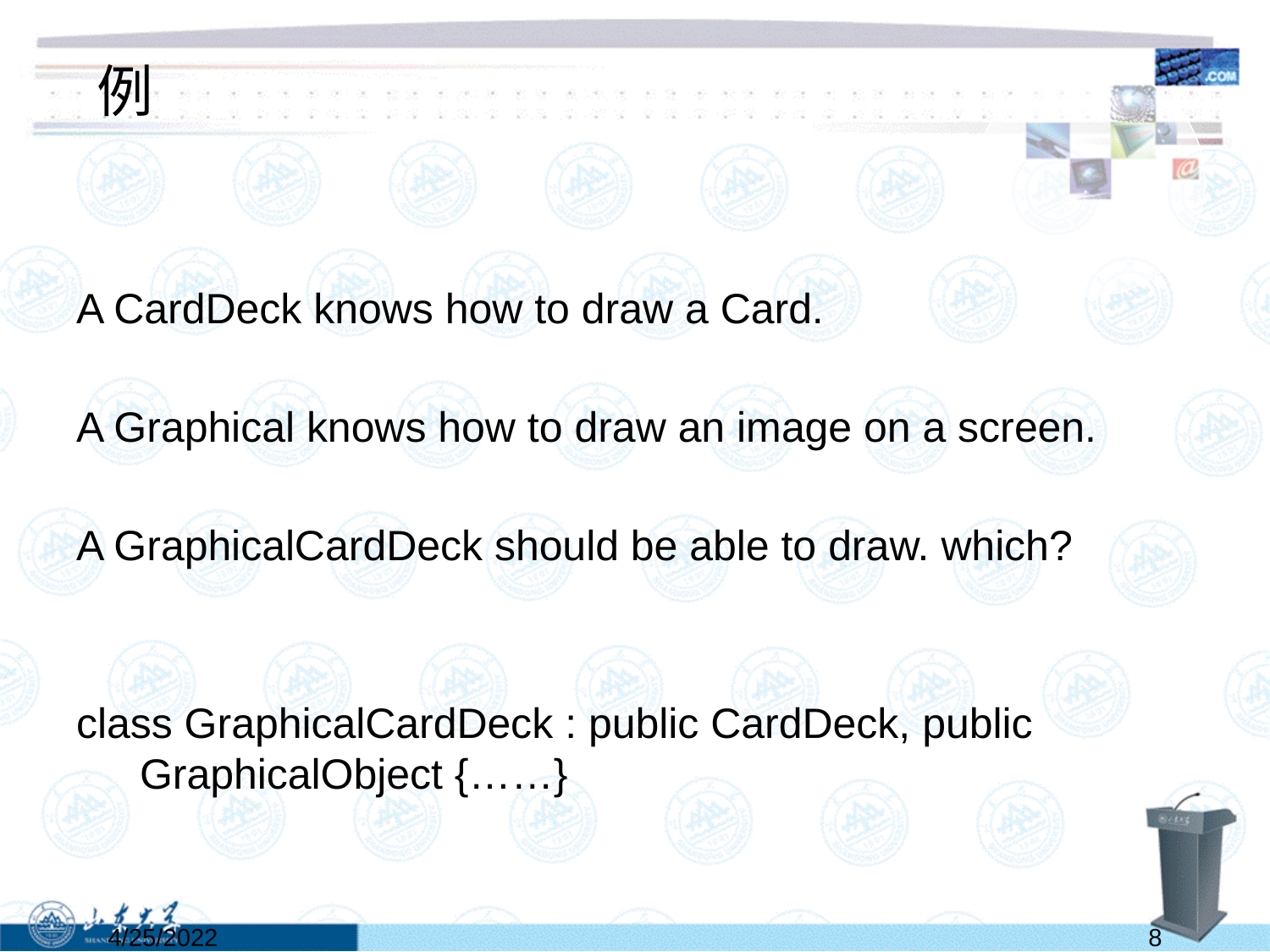

# 例
A CardDeck knows how to draw a Card.

A Graphical knows how to draw an image on a screen.

A GraphicalCardDeck should be able to draw. which?

class GraphicalCardDeck : public CardDeck, public GraphicalObject {……}

4/25/2022
8